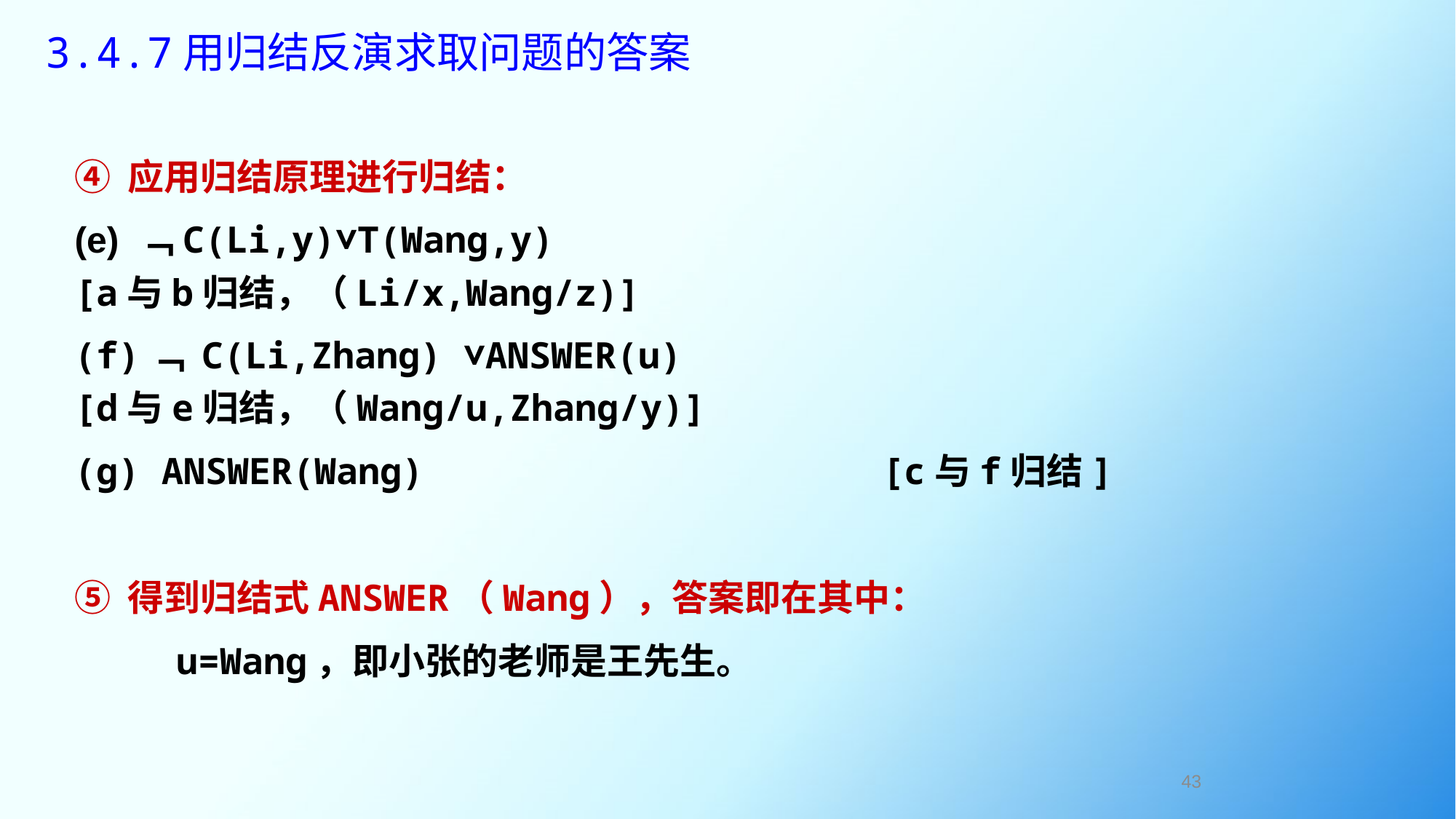

# 3.4.7用归结反演求取问题的答案
④ 应用归结原理进行归结：
(e) ﹁C(Li,y)∨T(Wang,y)               [a与b归结，（Li/x,Wang/z)]
(f)﹁ C(Li,Zhang) ∨ANSWER(u)   [d与e归结，（Wang/u,Zhang/y)]
(g) ANSWER(Wang)                     [c与f归结]

⑤ 得到归结式ANSWER（Wang），答案即在其中：
          u=Wang，即小张的老师是王先生。
43